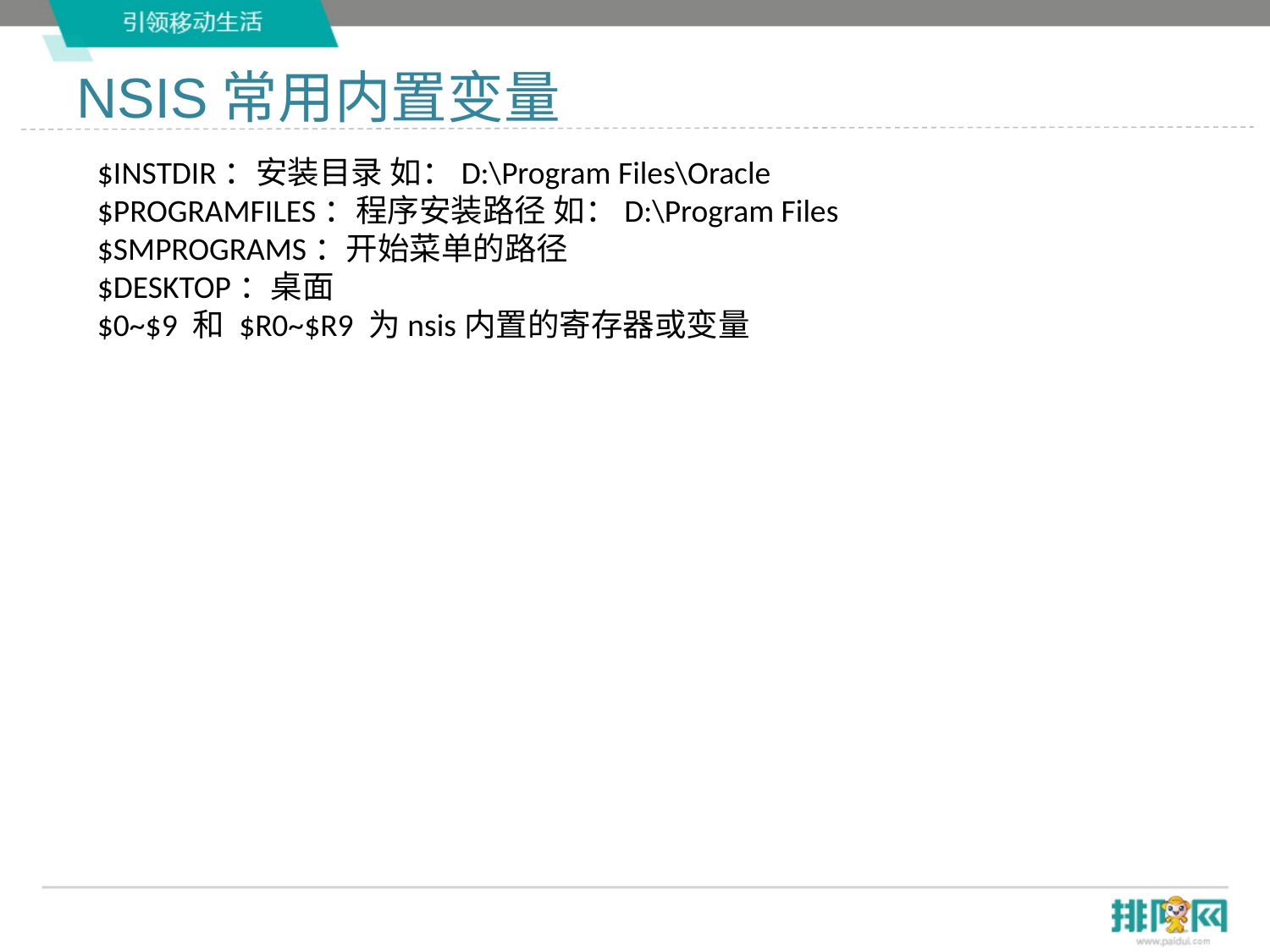

# NSIS常用内置变量

$INSTDIR：安装目录 如：D:\Program Files\Oracle
$PROGRAMFILES：程序安装路径 如：D:\Program Files
$SMPROGRAMS：开始菜单的路径
$DESKTOP：桌面
$0~$9 和 $R0~$R9 为nsis内置的寄存器或变量